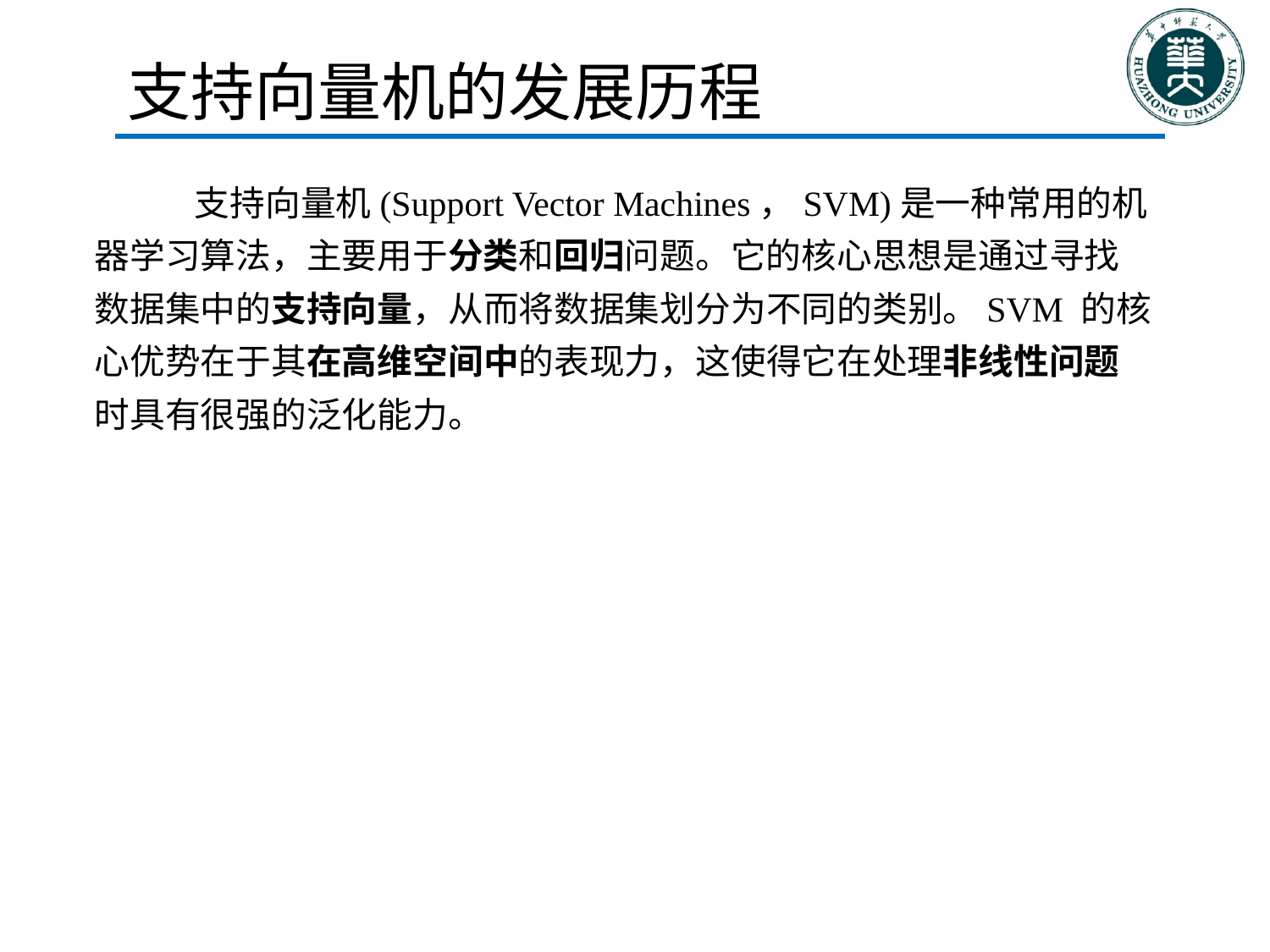

支持向量机的发展历程
支持向量机(Support Vector Machines，SVM)是一种常用的机器学习算法，主要用于分类和回归问题。它的核心思想是通过寻找数据集中的支持向量，从而将数据集划分为不同的类别。SVM 的核心优势在于其在高维空间中的表现力，这使得它在处理非线性问题时具有很强的泛化能力。